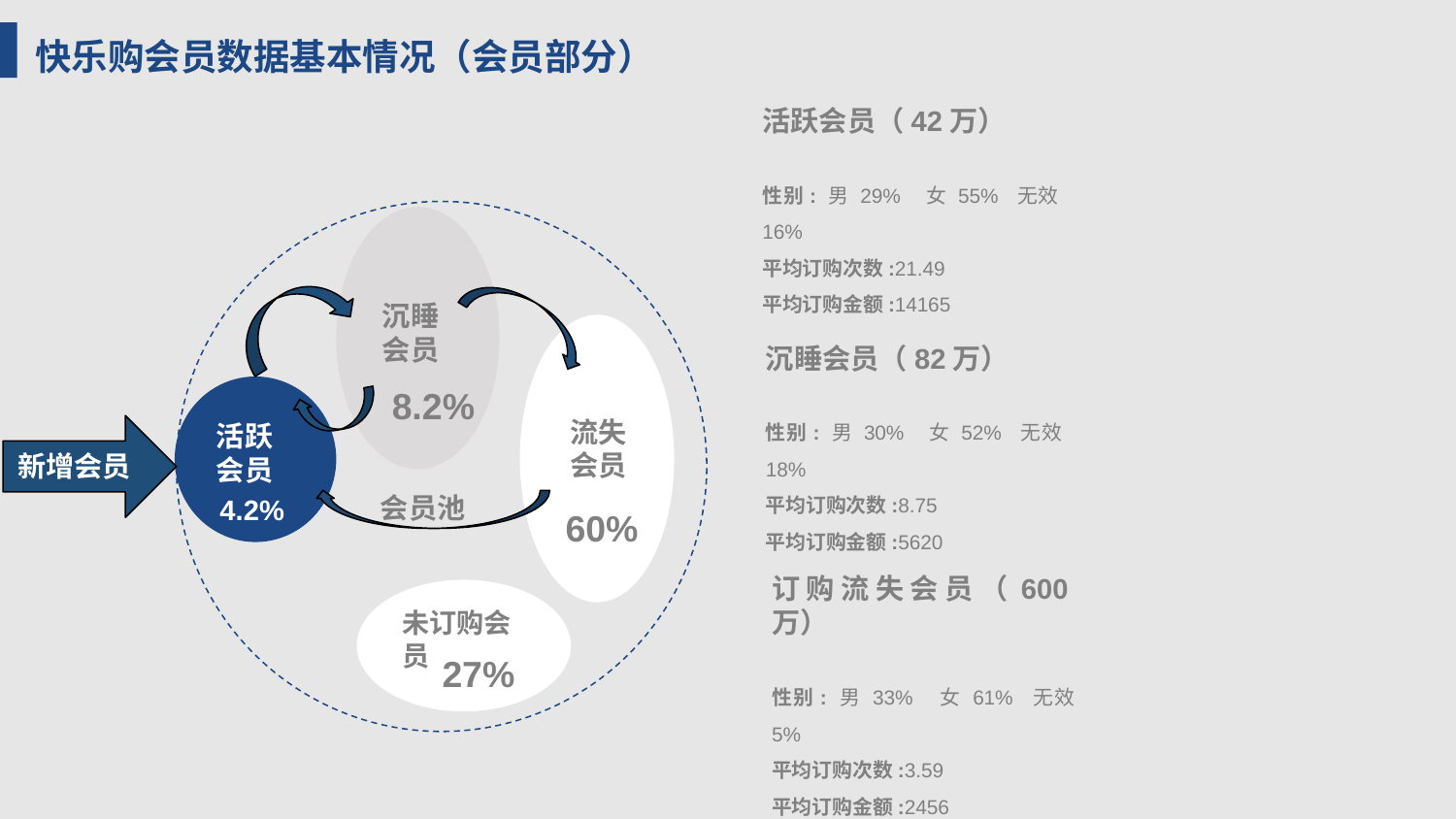

快乐购会员数据基本情况（会员部分）
活跃会员（42万）

性别: 男 29%   女 55%  无效 16%
平均订购次数:21.49
平均订购金额:14165

沉睡会员

沉睡会员（82万）

性别: 男 30%   女 52%  无效 18%
平均订购次数:8.75
平均订购金额:5620

8.2%

流失会员
活跃会员
新增会员
会员池
4.2%

60%
订购流失会员（600万）

性别: 男 33%   女 61%  无效 5%
平均订购次数:3.59
平均订购金额:2456
未订购会员
27%